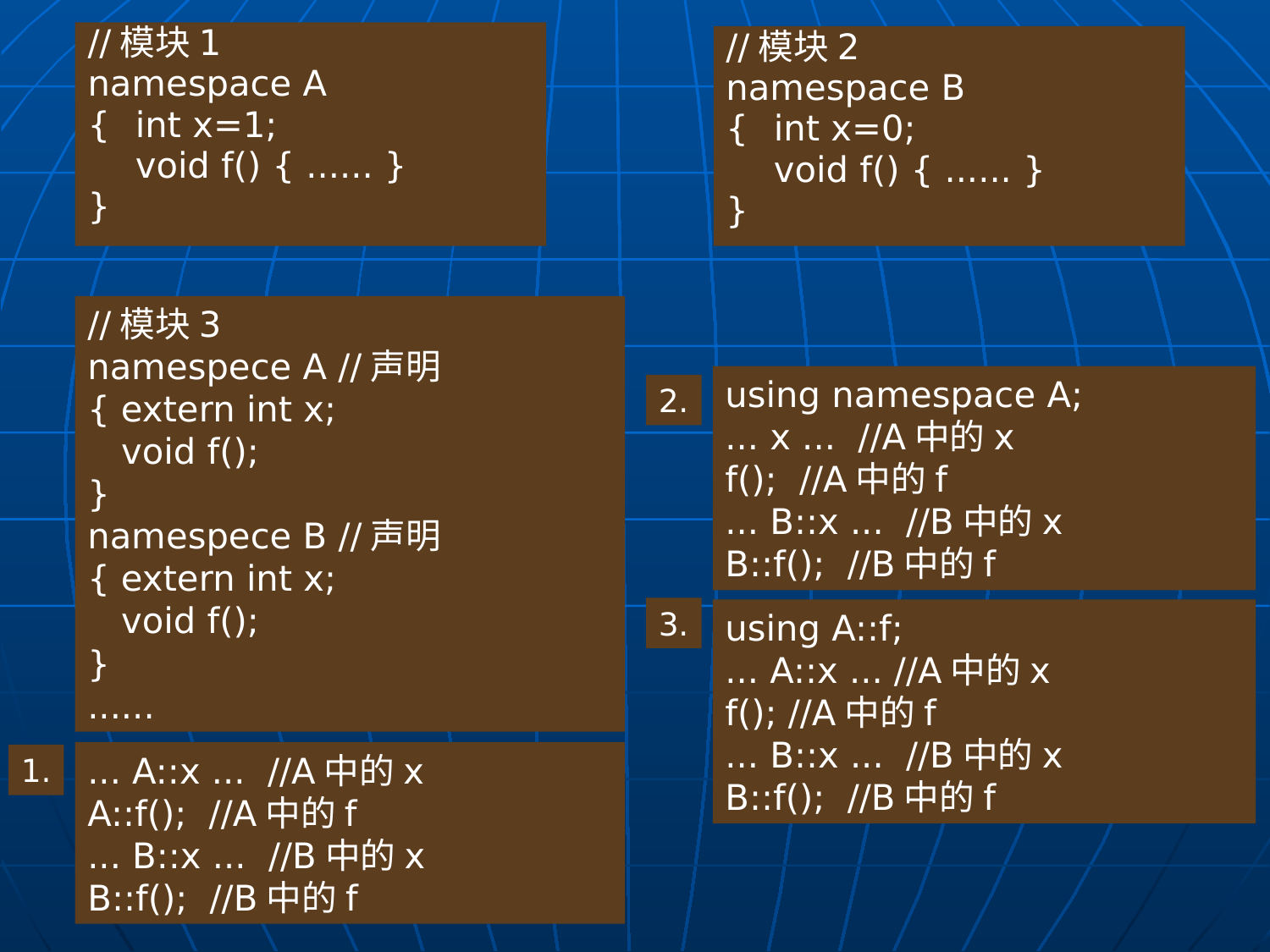

//模块1
namespace A
{	int x=1;
	void f() { ...... }
}
//模块2
namespace B
{	int x=0;
	void f() { ...... }
}
//模块3
namespece A //声明
{ extern int x;
   void f();
}
namespece B //声明
{ extern int x;
   void f();
}
......
using namespace A;
... x ...  //A中的x
f();  //A中的f
... B::x ...  //B中的x
B::f();  //B中的f
2.
3.
using A::f;
... A::x ... //A中的x
f(); //A中的f
... B::x ...  //B中的x
B::f();  //B中的f
... A::x ...  //A中的x
A::f();  //A中的f
... B::x ...  //B中的x
B::f();  //B中的f
1.